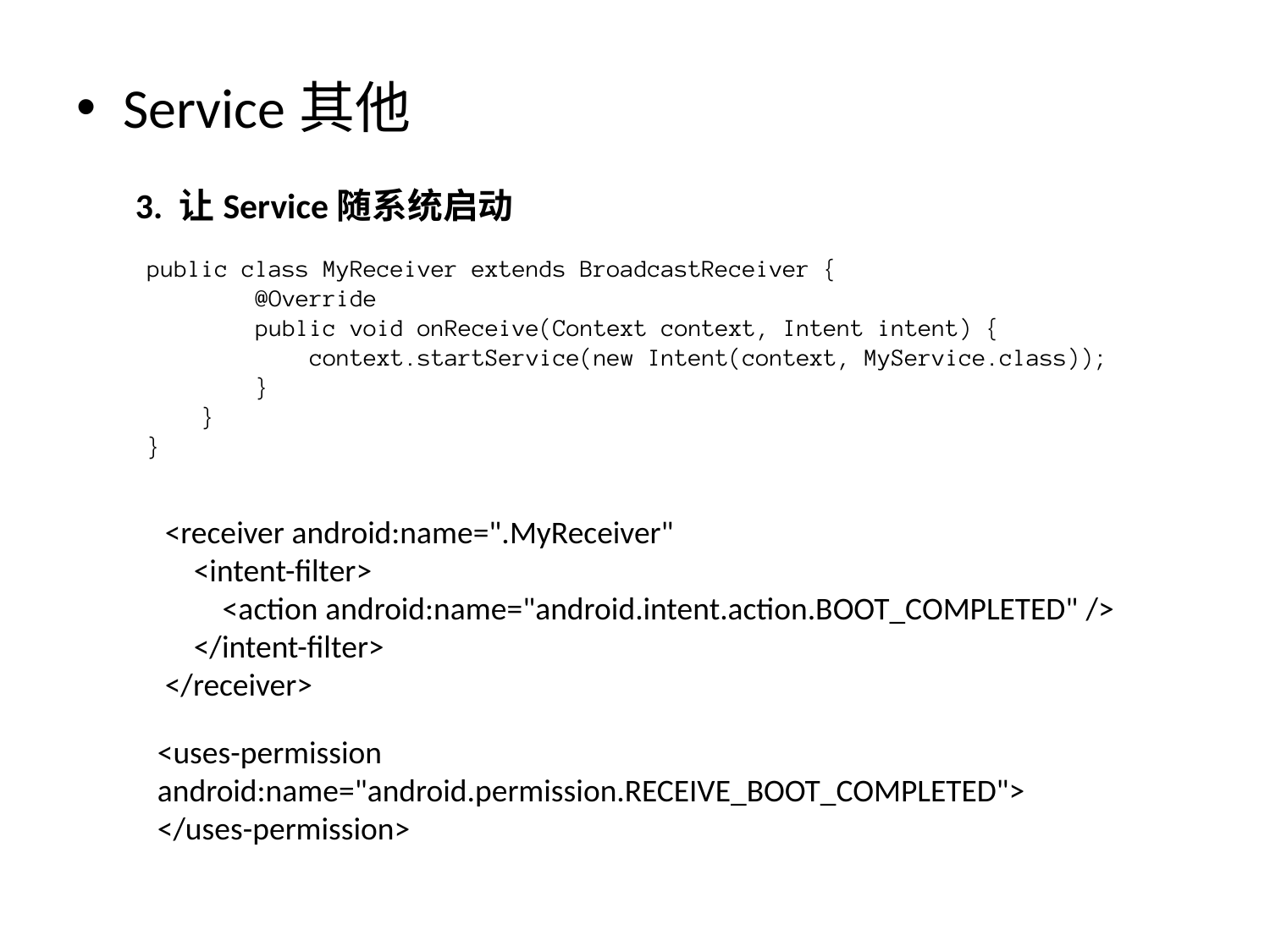

Service其他
	3. 让Service随系统启动

public class MyReceiver extends BroadcastReceiver {
        @Override
        public void onReceive(Context context, Intent intent) {
            context.startService(new Intent(context, MyService.class));
        }
    }
}
        <receiver android:name=".MyReceiver"
            <intent-filter>
                <action android:name="android.intent.action.BOOT_COMPLETED" />
            </intent-filter> 
        </receiver>
<uses-permission 	android:name="android.permission.RECEIVE_BOOT_COMPLETED">
</uses-permission>